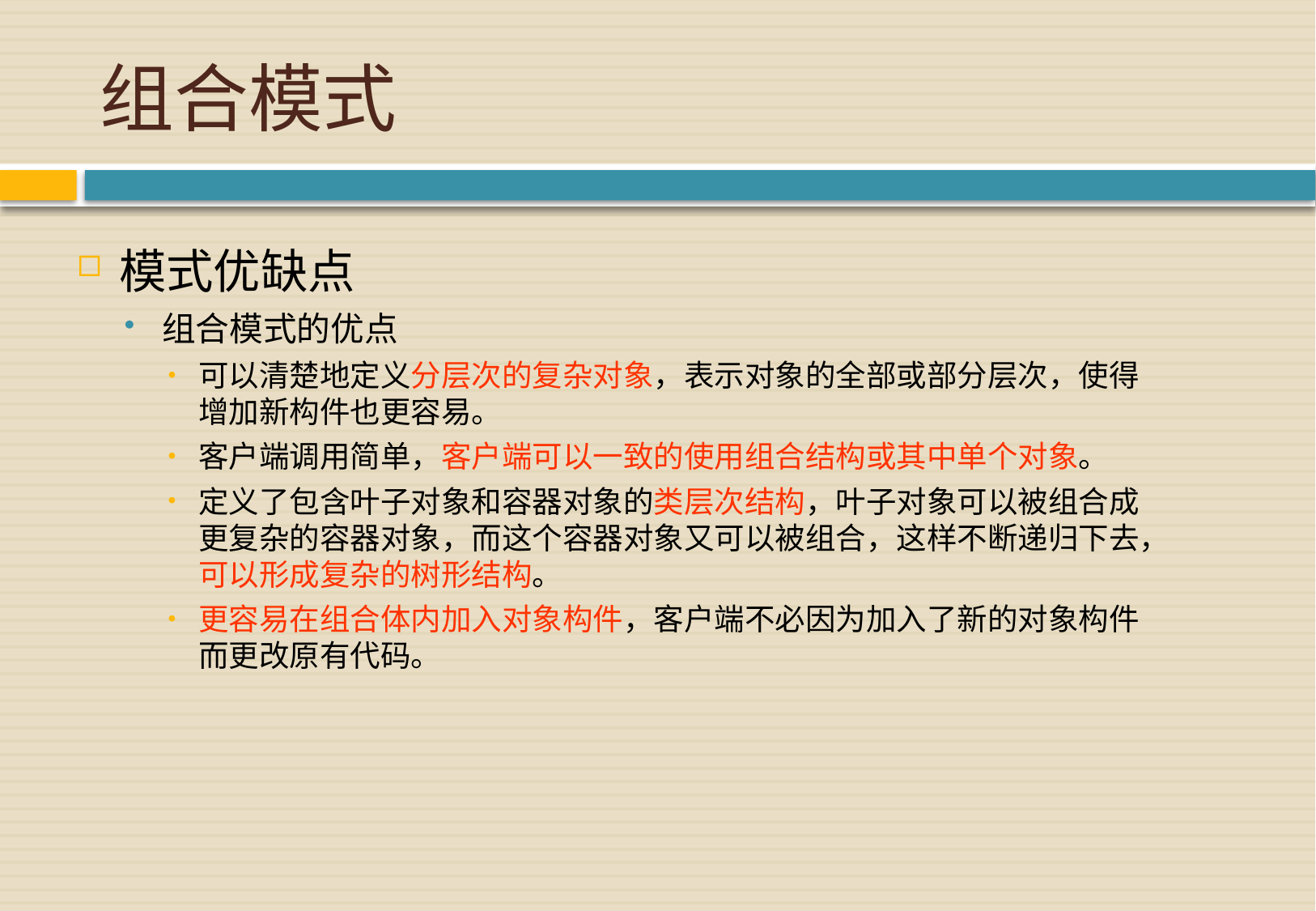

# 组合模式
模式优缺点
组合模式的优点
可以清楚地定义分层次的复杂对象，表示对象的全部或部分层次，使得增加新构件也更容易。
客户端调用简单，客户端可以一致的使用组合结构或其中单个对象。
定义了包含叶子对象和容器对象的类层次结构，叶子对象可以被组合成更复杂的容器对象，而这个容器对象又可以被组合，这样不断递归下去，可以形成复杂的树形结构。
更容易在组合体内加入对象构件，客户端不必因为加入了新的对象构件而更改原有代码。